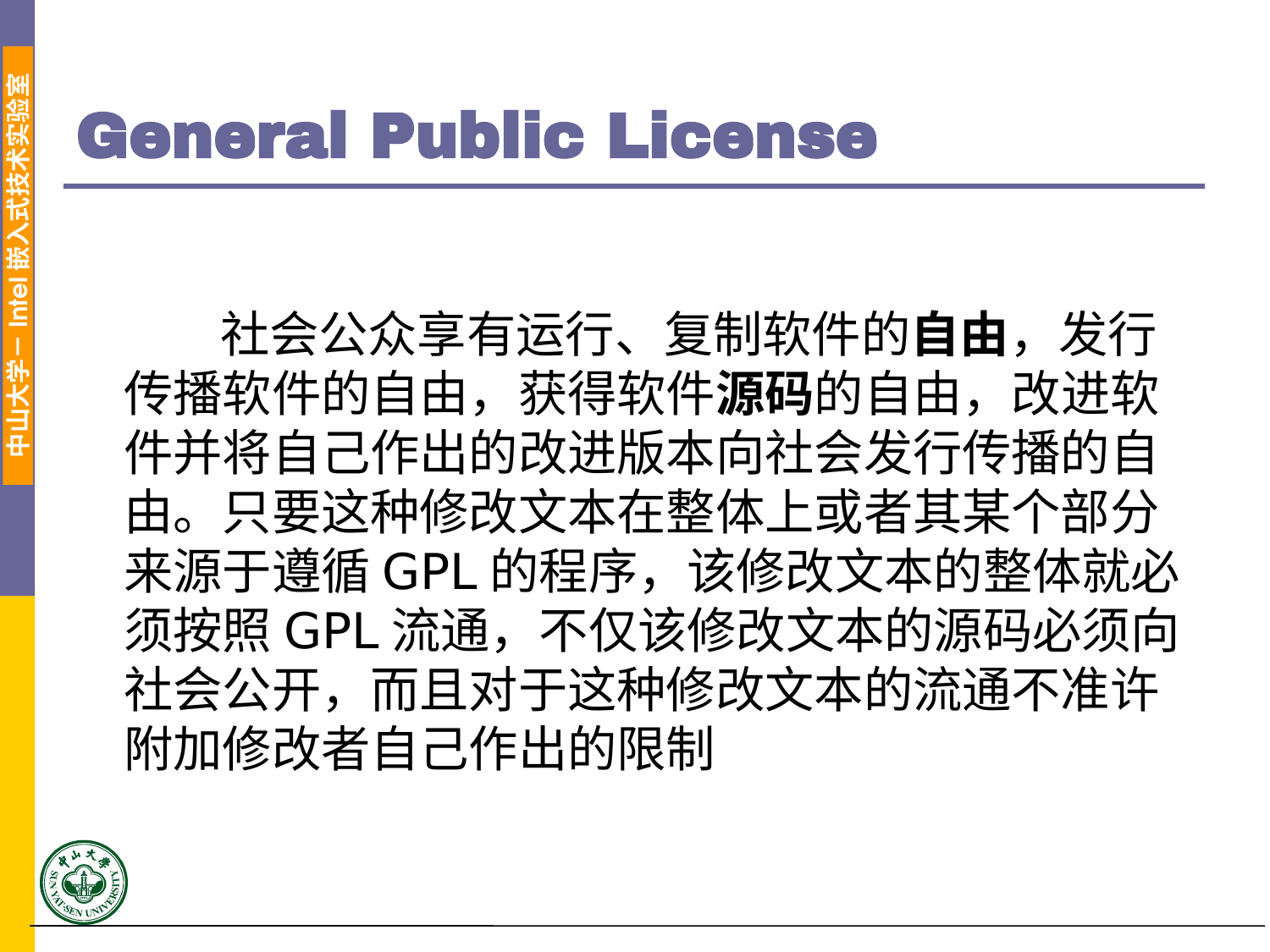

# General Public License
            社会公众享有运行、复制软件的自由，发行传播软件的自由，获得软件源码的自由，改进软件并将自己作出的改进版本向社会发行传播的自由。只要这种修改文本在整体上或者其某个部分来源于遵循GPL的程序，该修改文本的整体就必须按照GPL流通，不仅该修改文本的源码必须向社会公开，而且对于这种修改文本的流通不准许附加修改者自己作出的限制